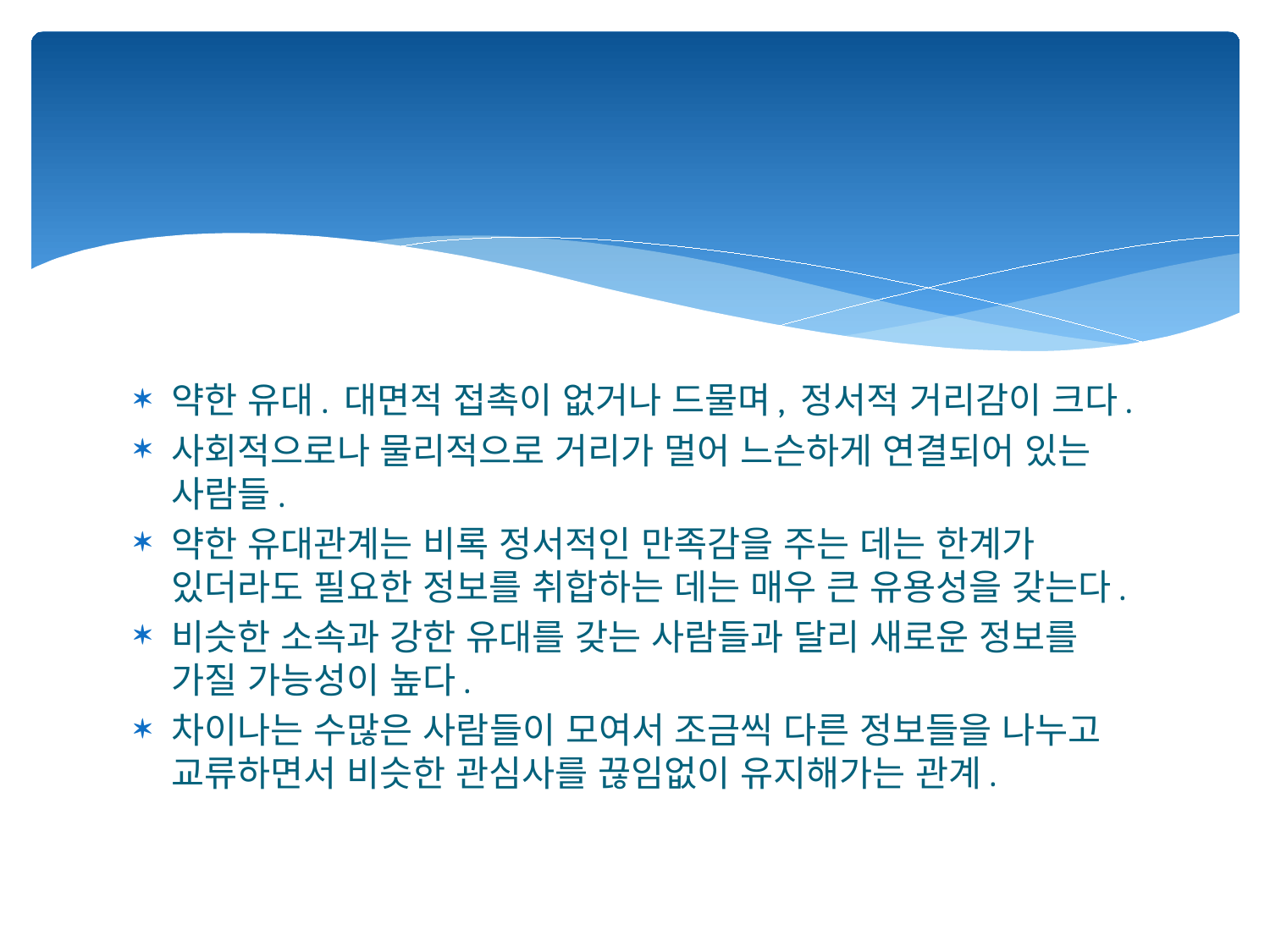

#
약한 유대. 대면적 접촉이 없거나 드물며, 정서적 거리감이 크다.
사회적으로나 물리적으로 거리가 멀어 느슨하게 연결되어 있는 사람들.
약한 유대관계는 비록 정서적인 만족감을 주는 데는 한계가 있더라도 필요한 정보를 취합하는 데는 매우 큰 유용성을 갖는다.
비슷한 소속과 강한 유대를 갖는 사람들과 달리 새로운 정보를 가질 가능성이 높다.
차이나는 수많은 사람들이 모여서 조금씩 다른 정보들을 나누고 교류하면서 비슷한 관심사를 끊임없이 유지해가는 관계.